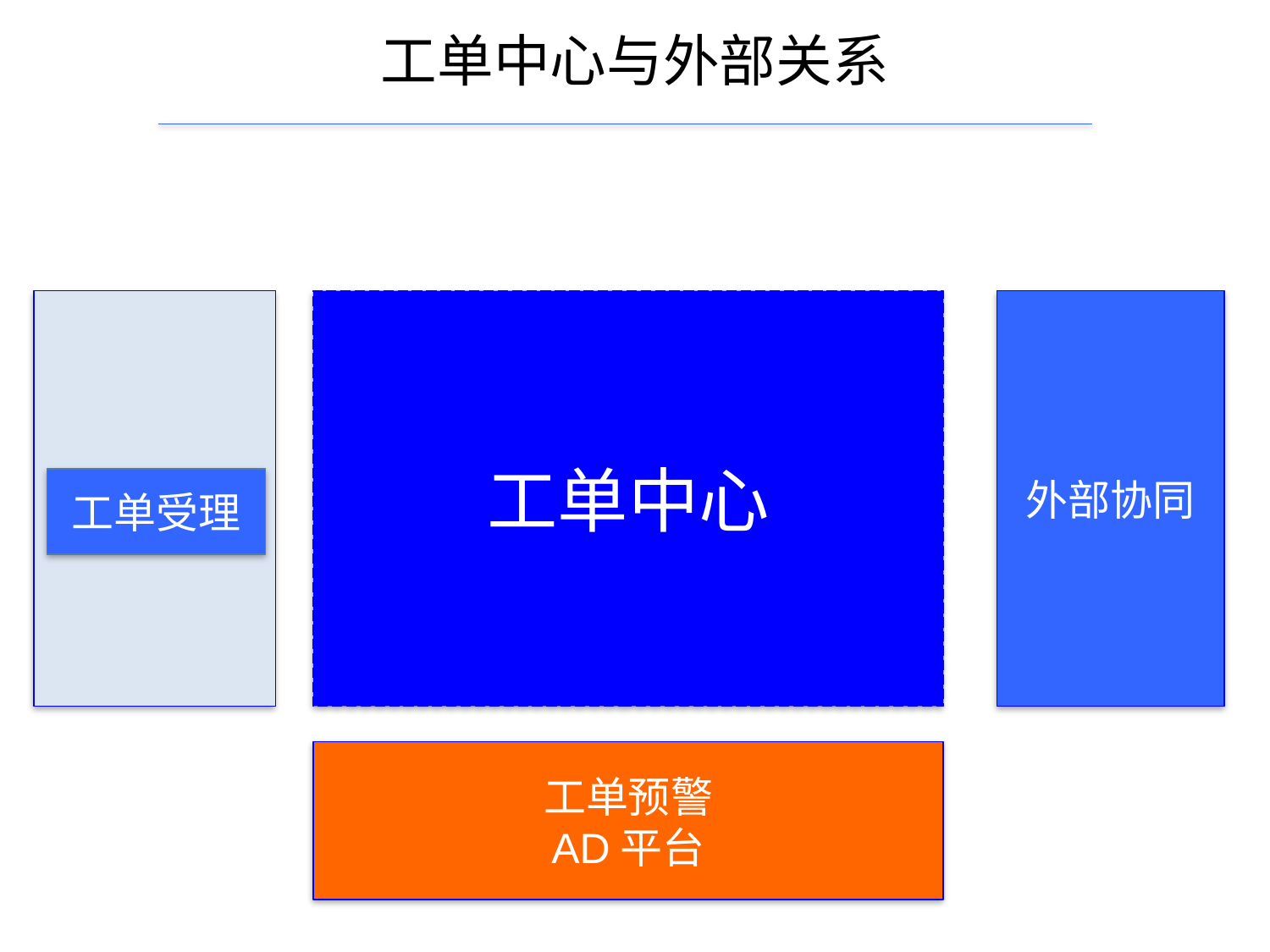

# 工单中心与外部关系

工单中心
外部协同
工单受理
工单预警
AD平台